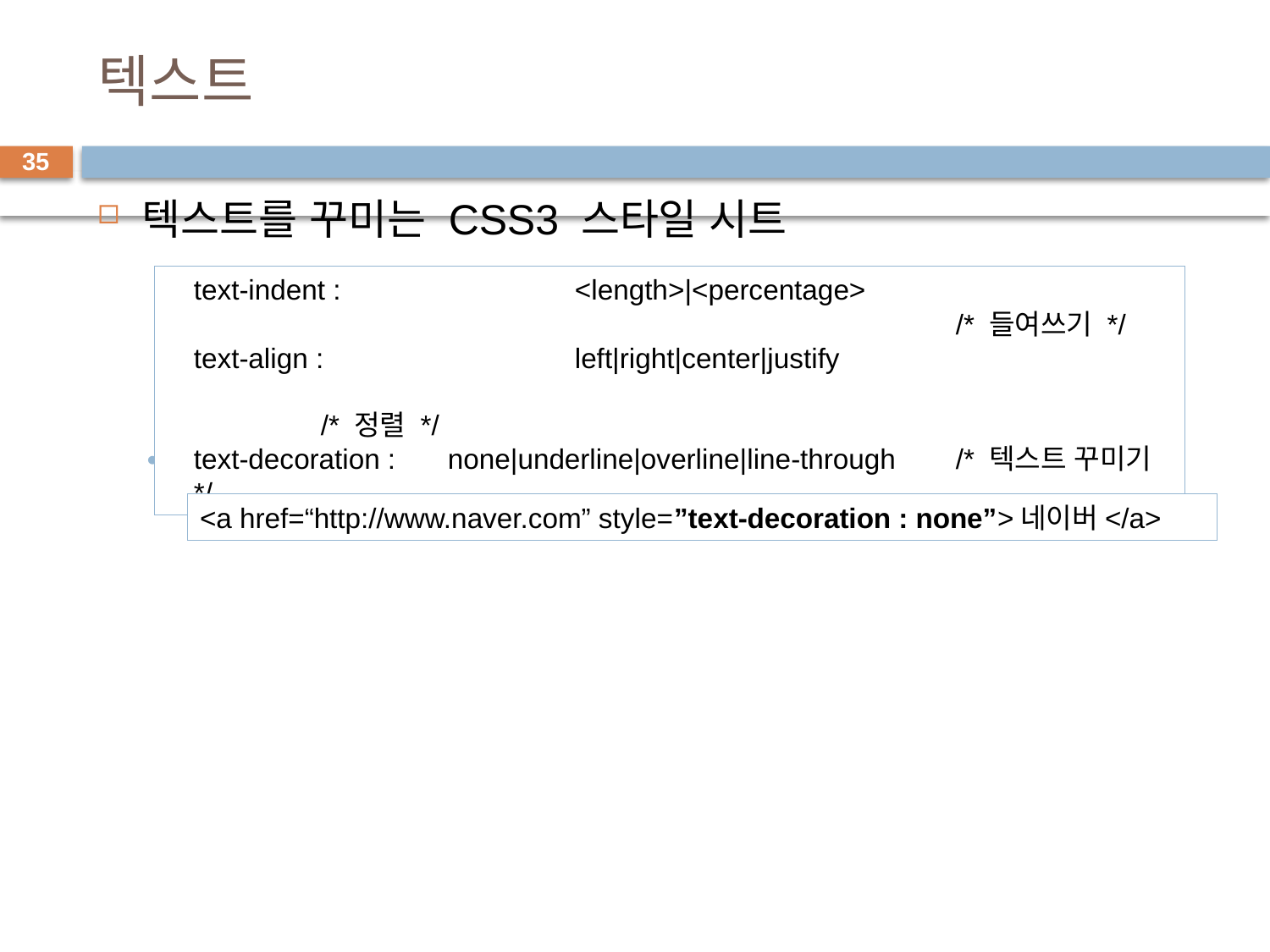

# 텍스트
35
텍스트를 꾸미는 CSS3 스타일 시트

예) text-decoration 프로퍼티로 하이퍼링크에 밑줄 제거

text-indent :		<length>|<percentage> 								/* 들여쓰기 */
text-align :		left|right|center|justify										/* 정렬 */
text-decoration :	none|underline|overline|line-through	/* 텍스트 꾸미기 */
<a href=“http://www.naver.com” style=”text-decoration : none”>네이버</a>